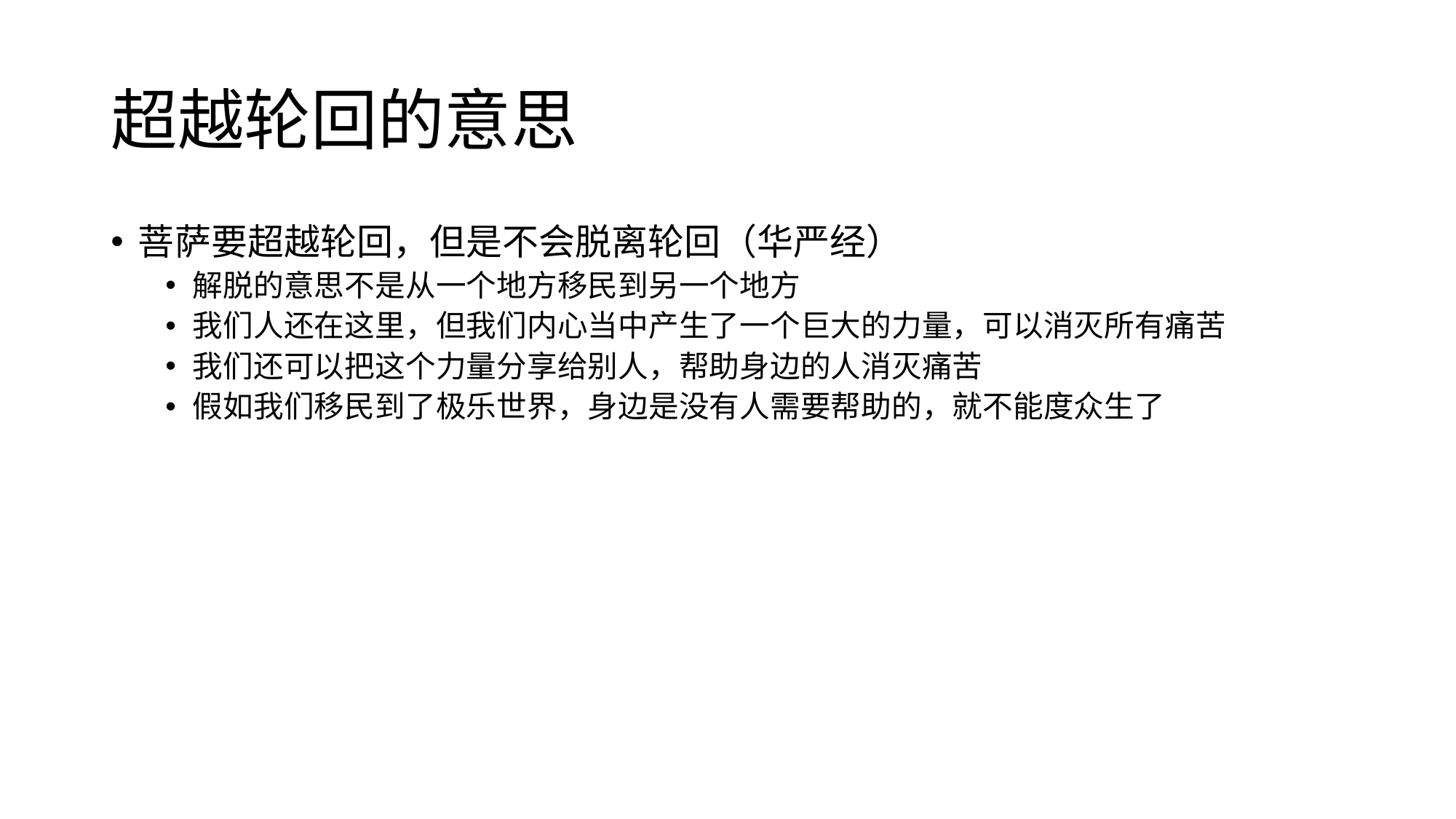

# 超越轮回的意思
菩萨要超越轮回，但是不会脱离轮回（华严经）
解脱的意思不是从一个地方移民到另一个地方
我们人还在这里，但我们内心当中产生了一个巨大的力量，可以消灭所有痛苦
我们还可以把这个力量分享给别人，帮助身边的人消灭痛苦
假如我们移民到了极乐世界，身边是没有人需要帮助的，就不能度众生了